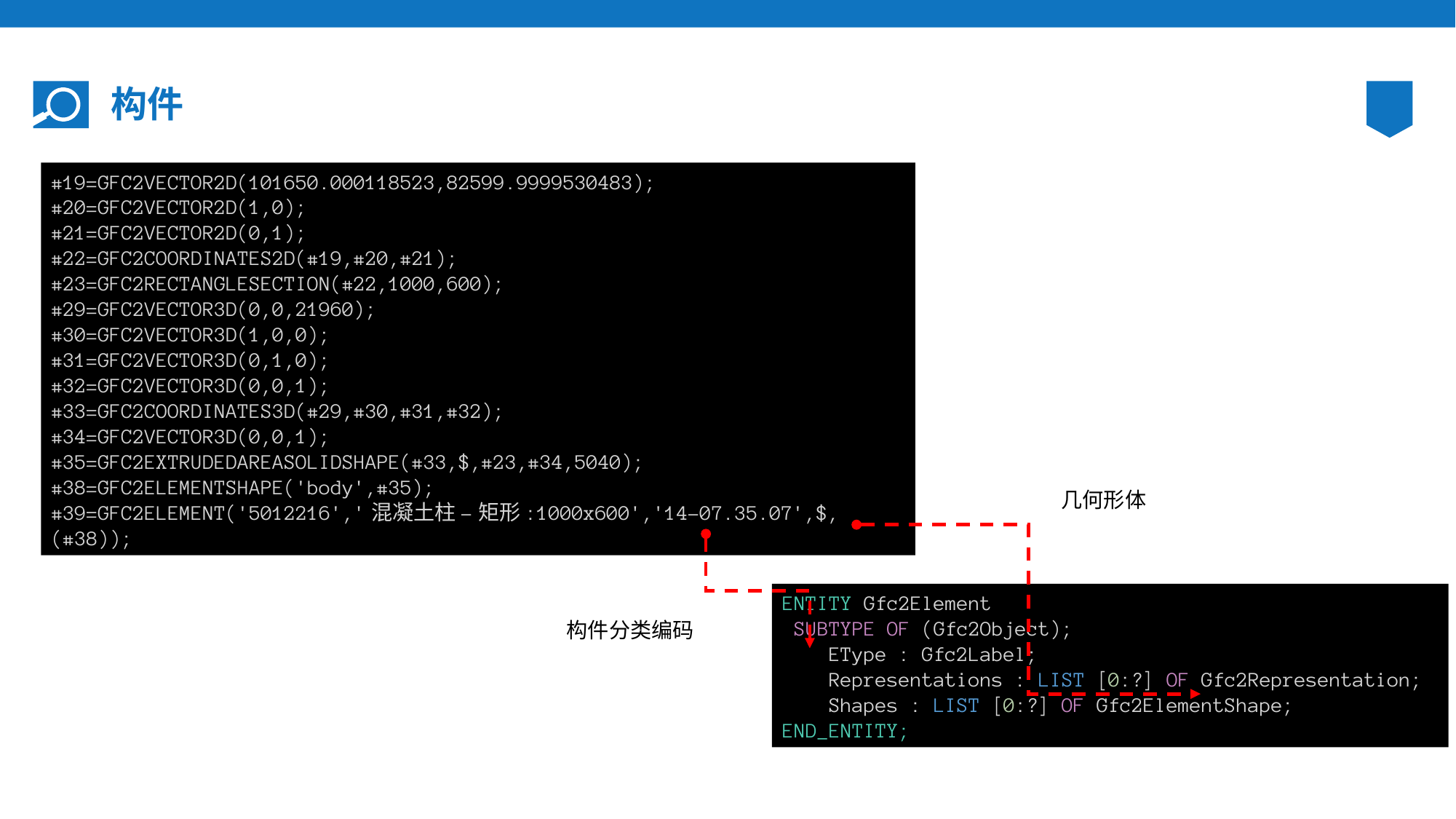

# 构件
#19=GFC2VECTOR2D(101650.000118523,82599.9999530483);
#20=GFC2VECTOR2D(1,0);
#21=GFC2VECTOR2D(0,1);
#22=GFC2COORDINATES2D(#19,#20,#21);
#23=GFC2RECTANGLESECTION(#22,1000,600);
#29=GFC2VECTOR3D(0,0,21960);
#30=GFC2VECTOR3D(1,0,0);
#31=GFC2VECTOR3D(0,1,0);
#32=GFC2VECTOR3D(0,0,1);
#33=GFC2COORDINATES3D(#29,#30,#31,#32);
#34=GFC2VECTOR3D(0,0,1);
#35=GFC2EXTRUDEDAREASOLIDSHAPE(#33,$,#23,#34,5040);
#38=GFC2ELEMENTSHAPE('body',#35);
#39=GFC2ELEMENT('5012216','混凝土柱-矩形:1000x600','14-07.35.07',$,(#38));
几何形体
ENTITY Gfc2Element
 SUBTYPE OF (Gfc2Object);
    EType : Gfc2Label;
    Representations : LIST [0:?] OF Gfc2Representation;
    Shapes : LIST [0:?] OF Gfc2ElementShape;
END_ENTITY;
构件分类编码